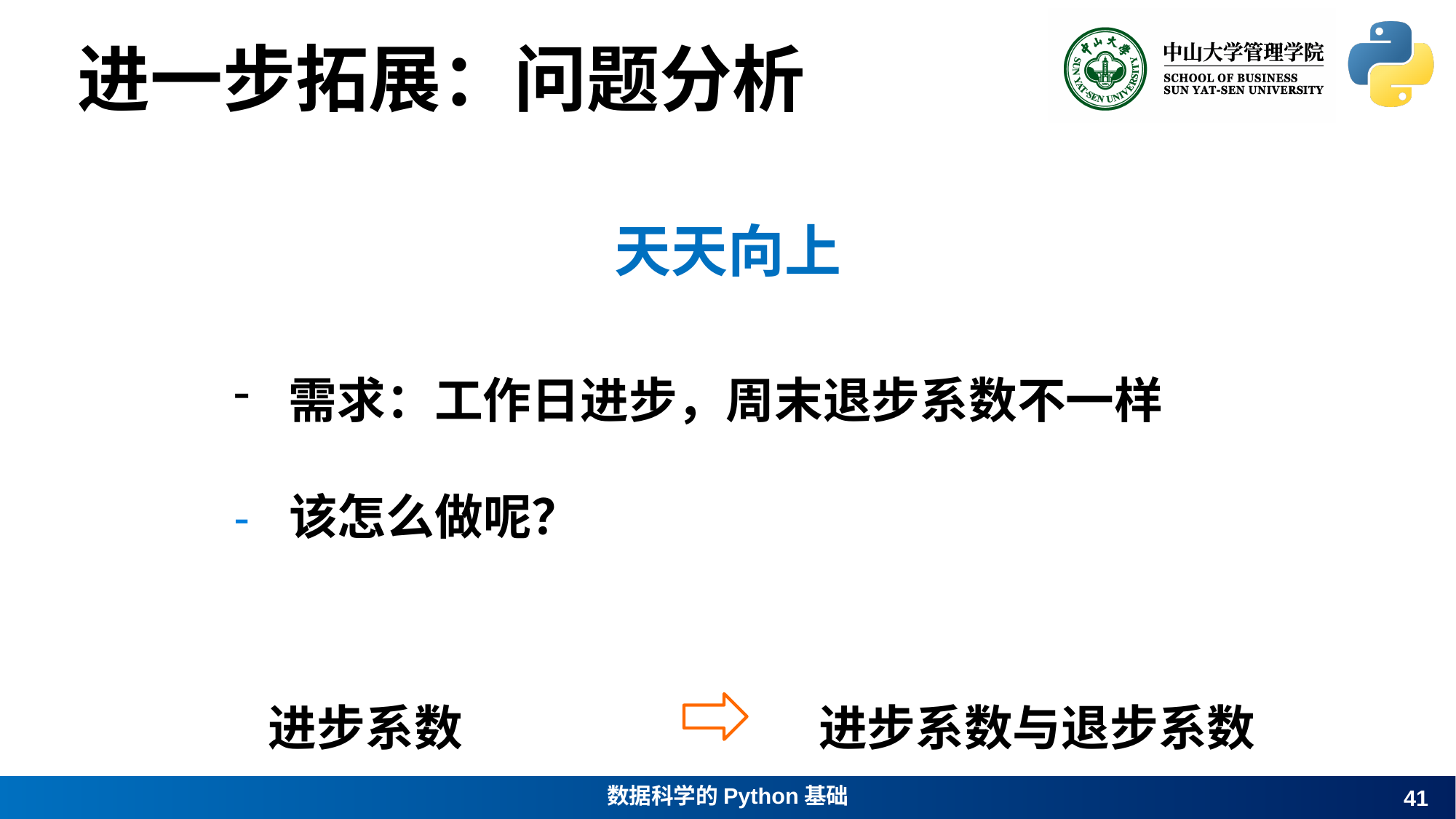

进一步拓展：问题分析
天天向上
需求：工作日进步，周末退步系数不一样
-  该怎么做呢？
进步系数
进步系数与退步系数